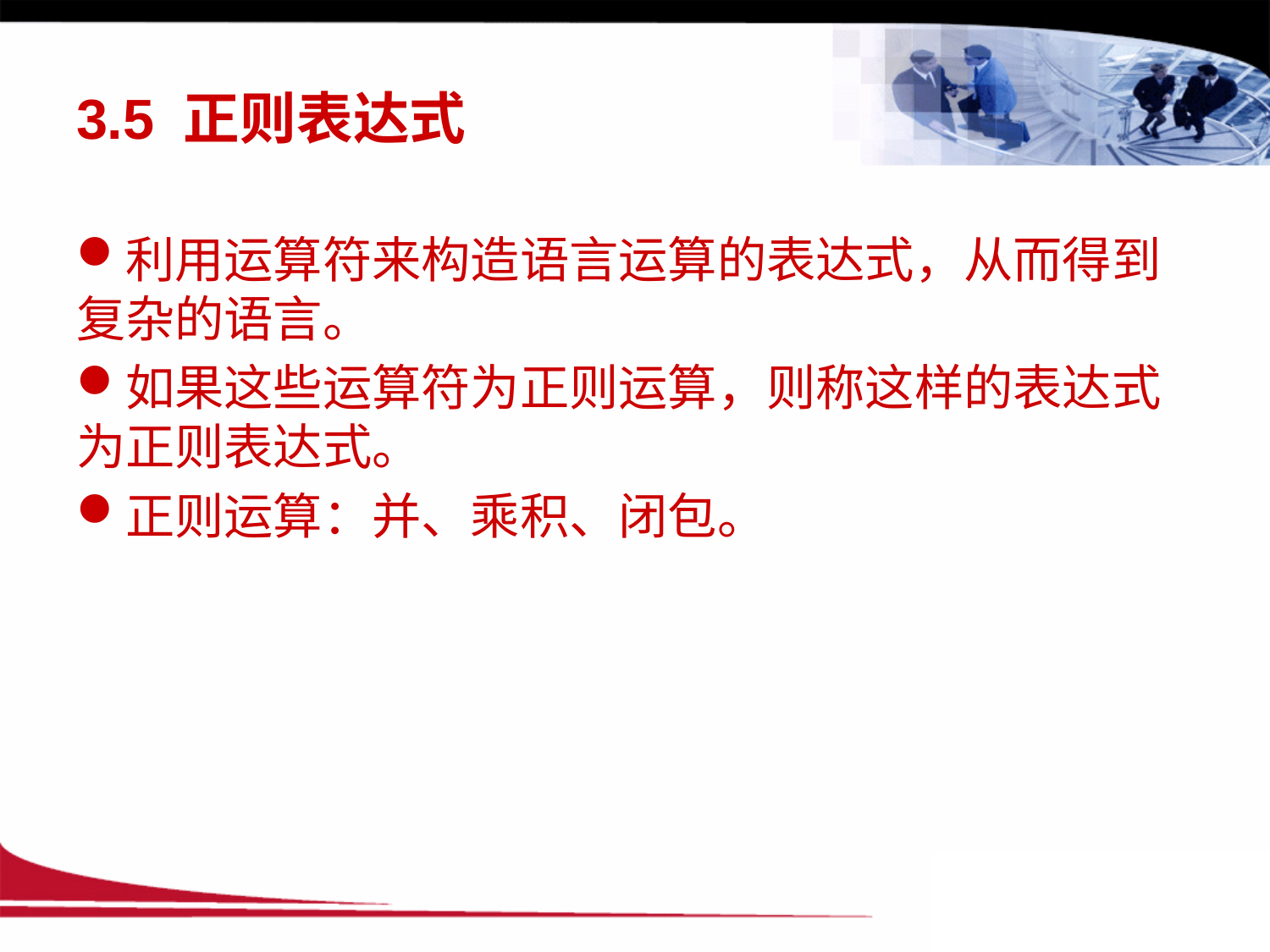

# 3.5 正则表达式
利用运算符来构造语言运算的表达式，从而得到复杂的语言。
如果这些运算符为正则运算，则称这样的表达式为正则表达式。
正则运算：并、乘积、闭包。